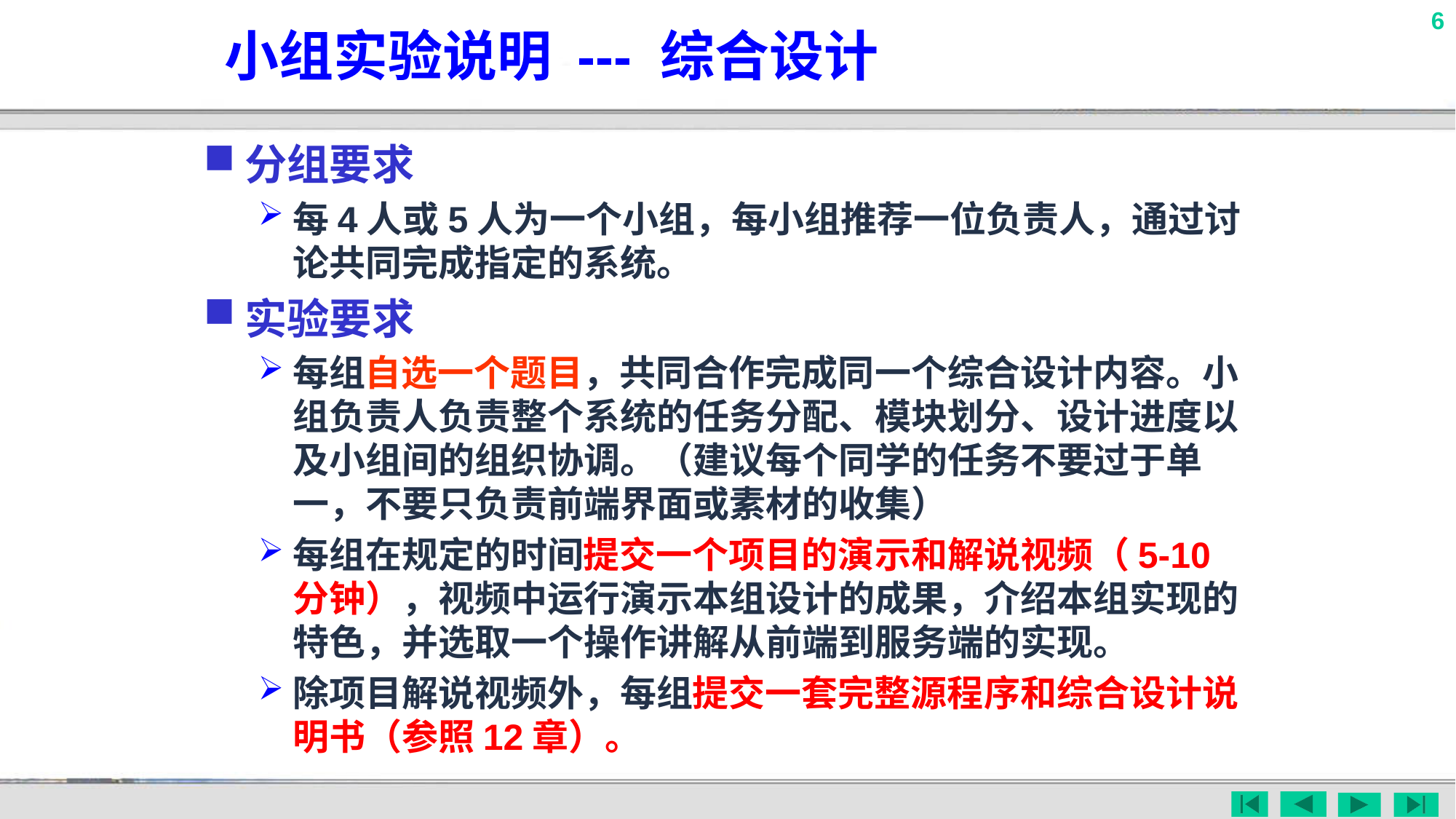

小组实验说明 --- 综合设计
分组要求
每4人或5人为一个小组，每小组推荐一位负责人，通过讨论共同完成指定的系统。
实验要求
每组自选一个题目，共同合作完成同一个综合设计内容。小组负责人负责整个系统的任务分配、模块划分、设计进度以及小组间的组织协调。（建议每个同学的任务不要过于单一，不要只负责前端界面或素材的收集）
每组在规定的时间提交一个项目的演示和解说视频（5-10分钟），视频中运行演示本组设计的成果，介绍本组实现的特色，并选取一个操作讲解从前端到服务端的实现。
除项目解说视频外，每组提交一套完整源程序和综合设计说明书（参照12章）。